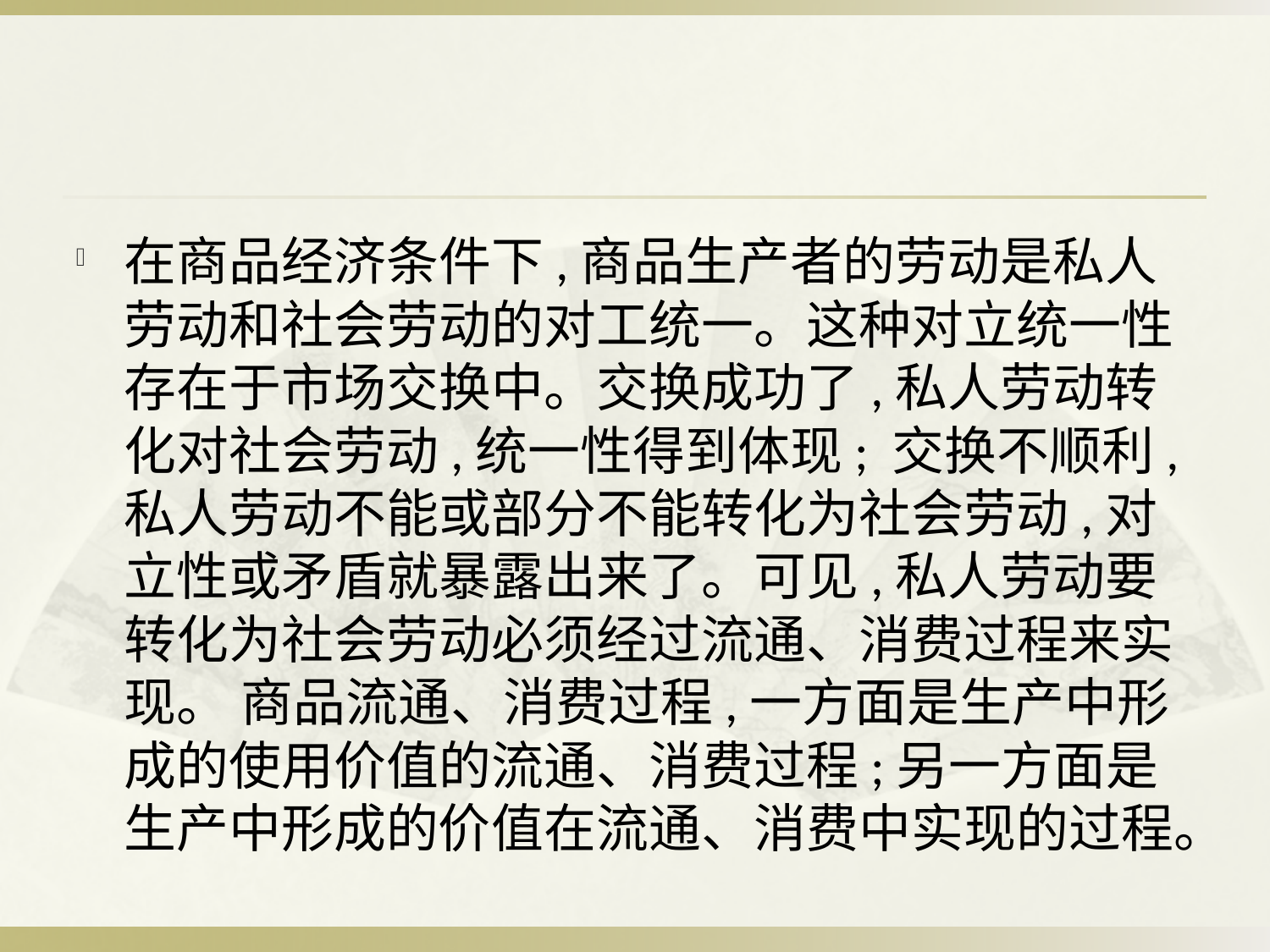

#
在商品经济条件下,商品生产者的劳动是私人劳动和社会劳动的对工统一。这种对立统一性存在于市场交换中。交换成功了,私人劳动转化对社会劳动,统一性得到体现; 交换不顺利,私人劳动不能或部分不能转化为社会劳动,对立性或矛盾就暴露出来了。可见,私人劳动要转化为社会劳动必须经过流通、消费过程来实现。 商品流通、消费过程,一方面是生产中形成的使用价值的流通、消费过程;另一方面是生产中形成的价值在流通、消费中实现的过程。